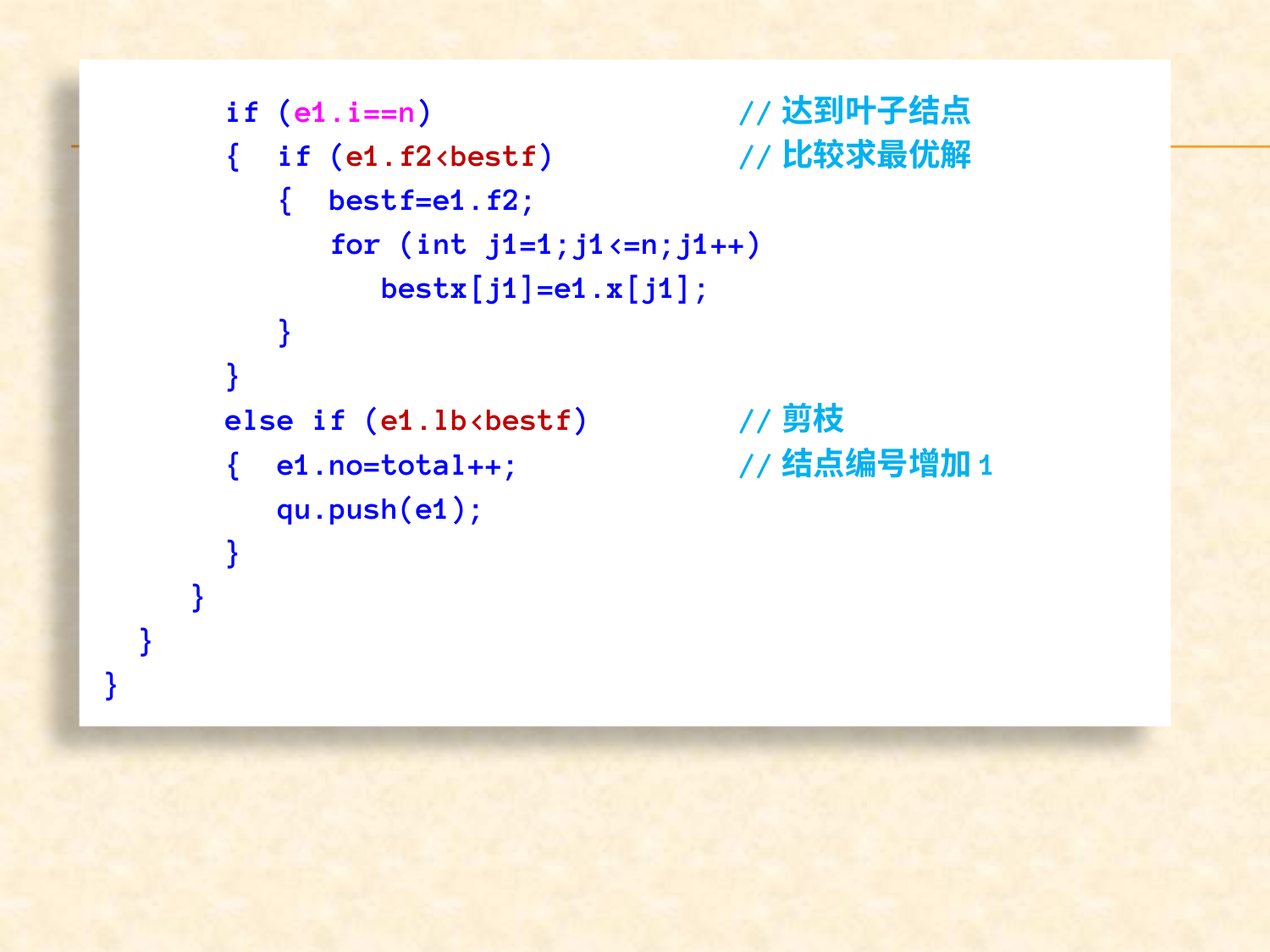

if (e1.i==n)			//达到叶子结点
       {  if (e1.f2<bestf)		//比较求最优解
          {  bestf=e1.f2;
             for (int j1=1;j1<=n;j1++)
                bestx[j1]=e1.x[j1];
          }
       }
       else if (e1.lb<bestf)		//剪枝
       {  e1.no=total++;		//结点编号增加1
          qu.push(e1);
       }
     }
  }
}